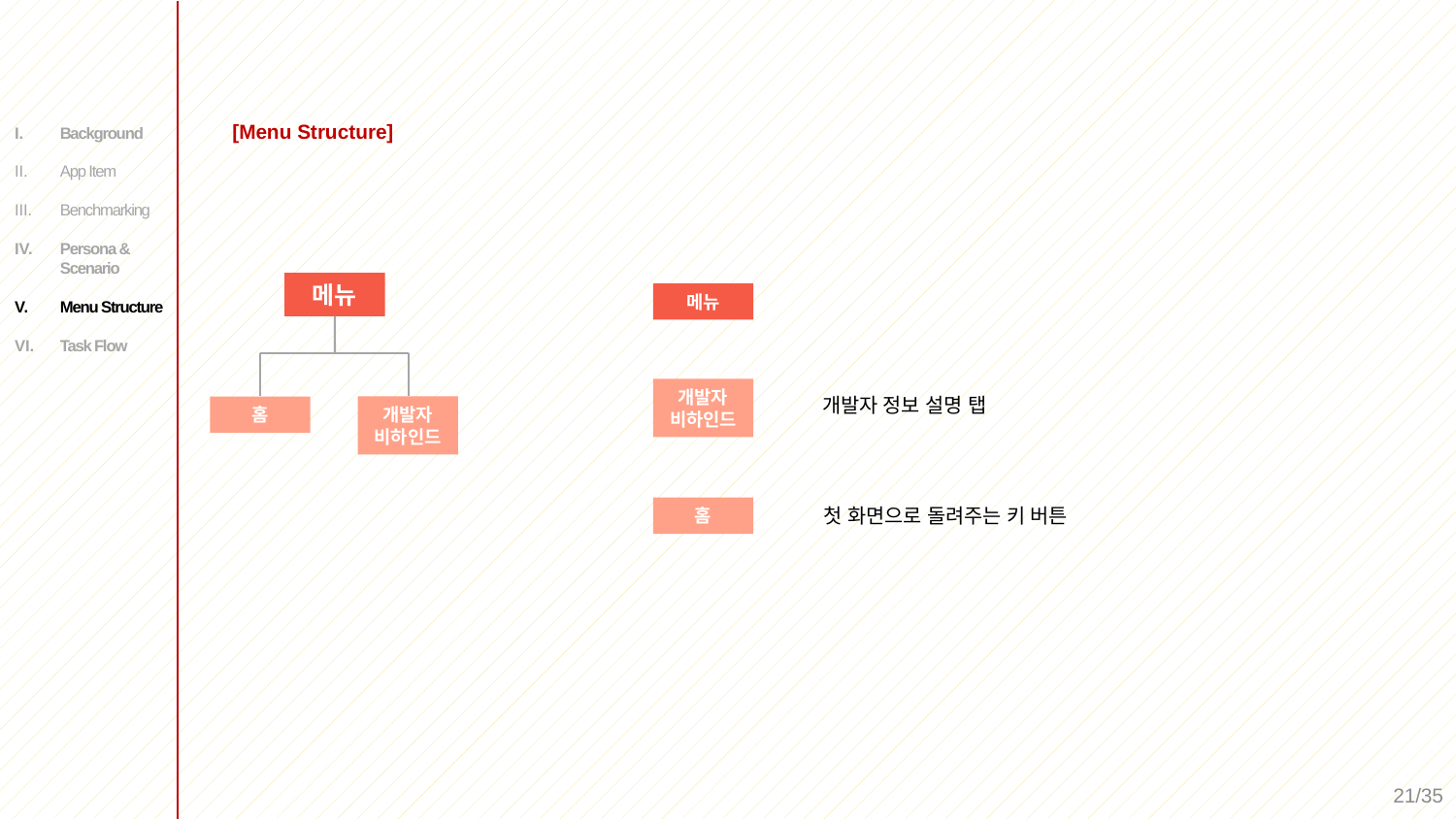

[Menu Structure]
Background

App Item

Benchmarking

Persona & Scenario

Menu Structure

Task Flow

메뉴
메뉴
개발자
비하인드
개발자 정보 설명 탭
홈
개발자 비하인드
첫 화면으로 돌려주는 키 버튼
홈
21/35